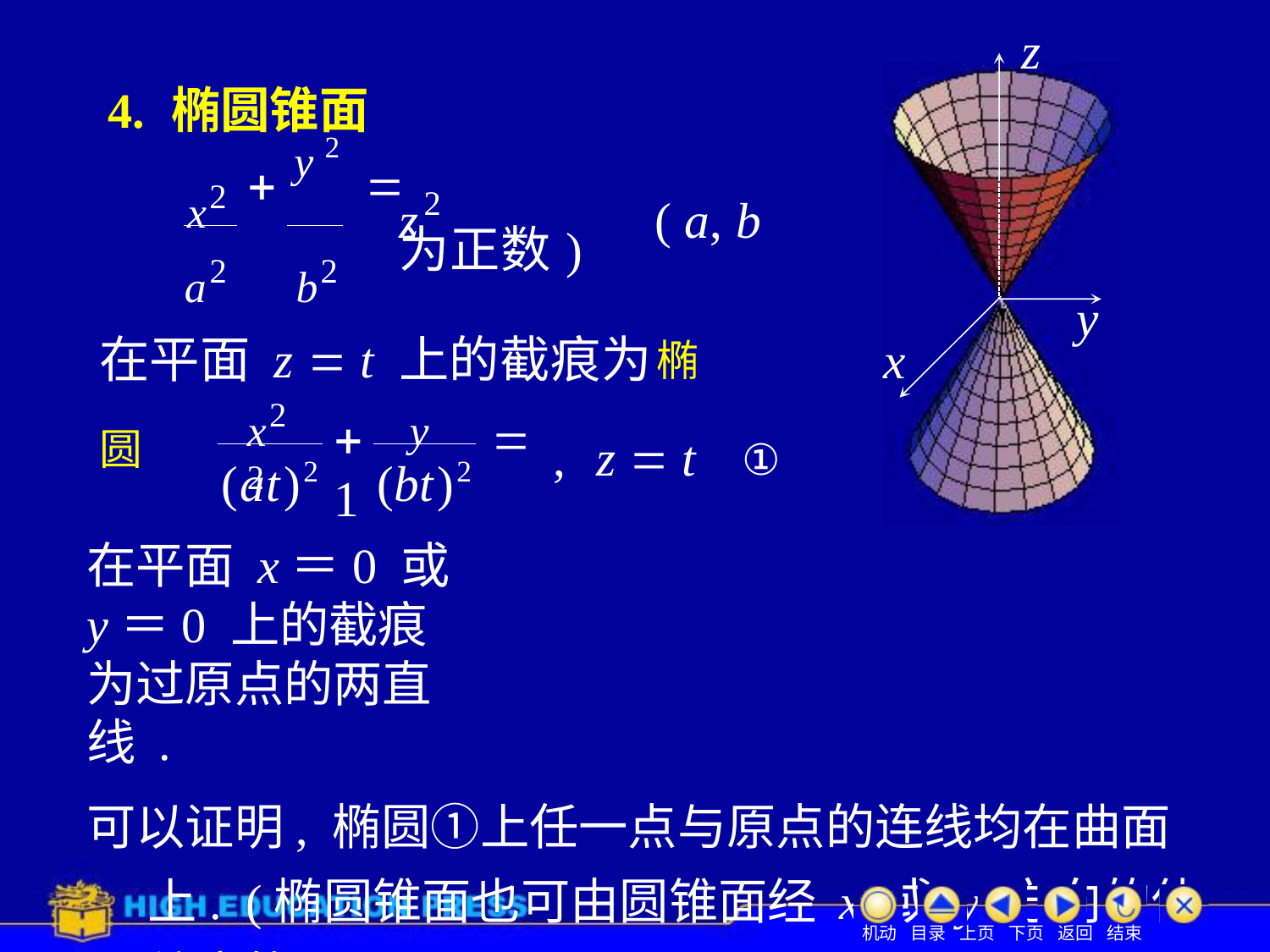

z

z

o	y
x
# 4.	椭圆锥面

x2

2

+ y 2	=
z	( a, b 为正数)
a2	b2

y

在平面 z = t 上的截痕为椭圆
x

x2	y 2

,	z = t	①
+	= 1

(at)2	(bt)2
在平面 x＝0 或 y＝0 上的截痕为过原点的两直线 .
可以证明, 椭圆①上任一点与原点的连线均在曲面上.  (椭圆锥面也可由圆锥面经 x 或 y 方向的伸缩变换
得到, 见书 P316 )

机动 目录 上页 下页 返回 结束